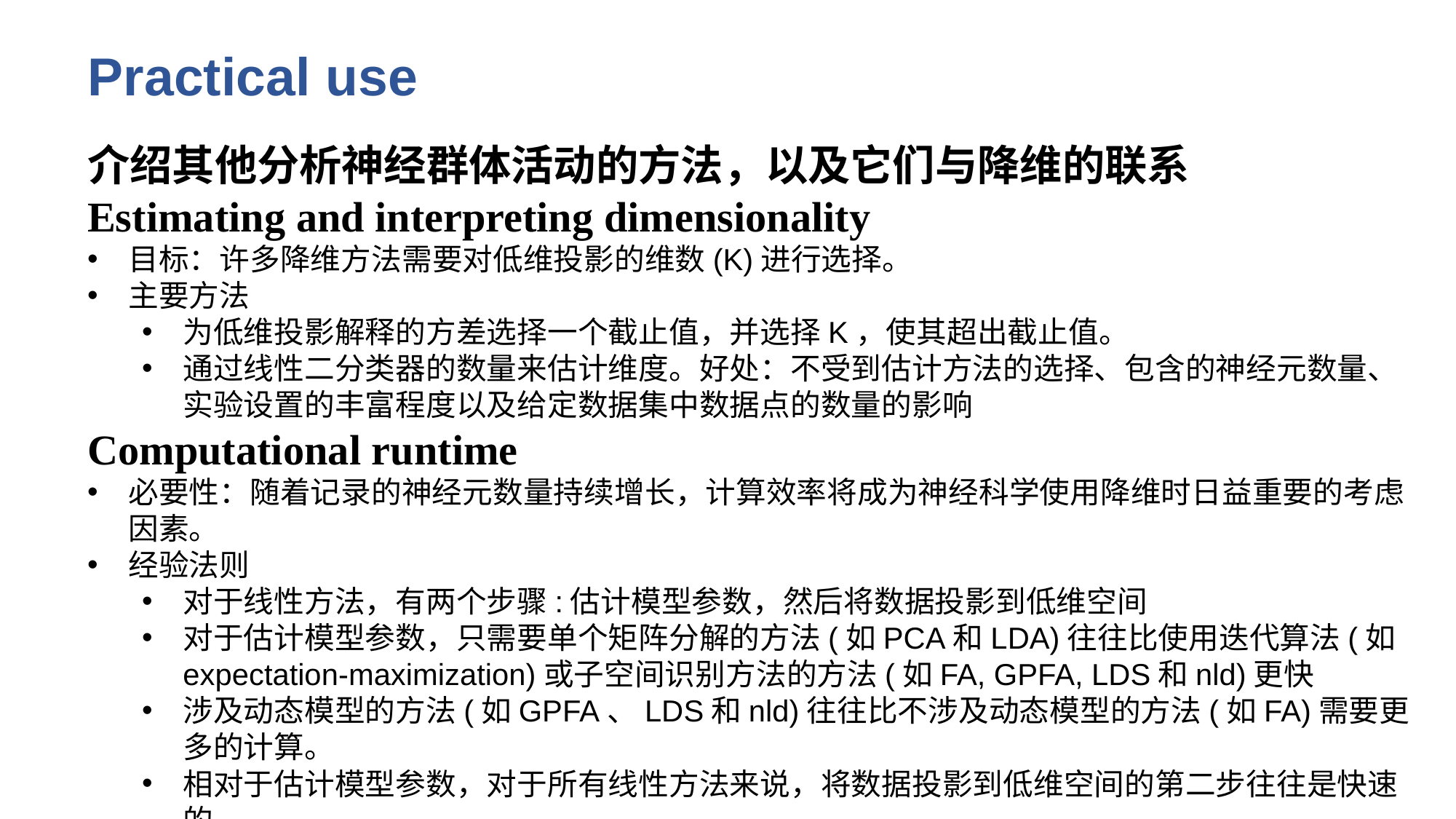

# Practical use
介绍其他分析神经群体活动的方法，以及它们与降维的联系
Estimating and interpreting dimensionality
目标：许多降维方法需要对低维投影的维数(K)进行选择。
主要方法
为低维投影解释的方差选择一个截止值，并选择K，使其超出截止值。
通过线性二分类器的数量来估计维度。好处：不受到估计方法的选择、包含的神经元数量、实验设置的丰富程度以及给定数据集中数据点的数量的影响
Computational runtime
必要性：随着记录的神经元数量持续增长，计算效率将成为神经科学使用降维时日益重要的考虑因素。
经验法则
对于线性方法，有两个步骤:估计模型参数，然后将数据投影到低维空间
对于估计模型参数，只需要单个矩阵分解的方法(如PCA和LDA)往往比使用迭代算法(如expectation-maximization)或子空间识别方法的方法(如FA, GPFA, LDS和nld)更快
涉及动态模型的方法(如GPFA、LDS和nld)往往比不涉及动态模型的方法(如FA)需要更多的计算。
相对于估计模型参数，对于所有线性方法来说，将数据投影到低维空间的第二步往往是快速的。